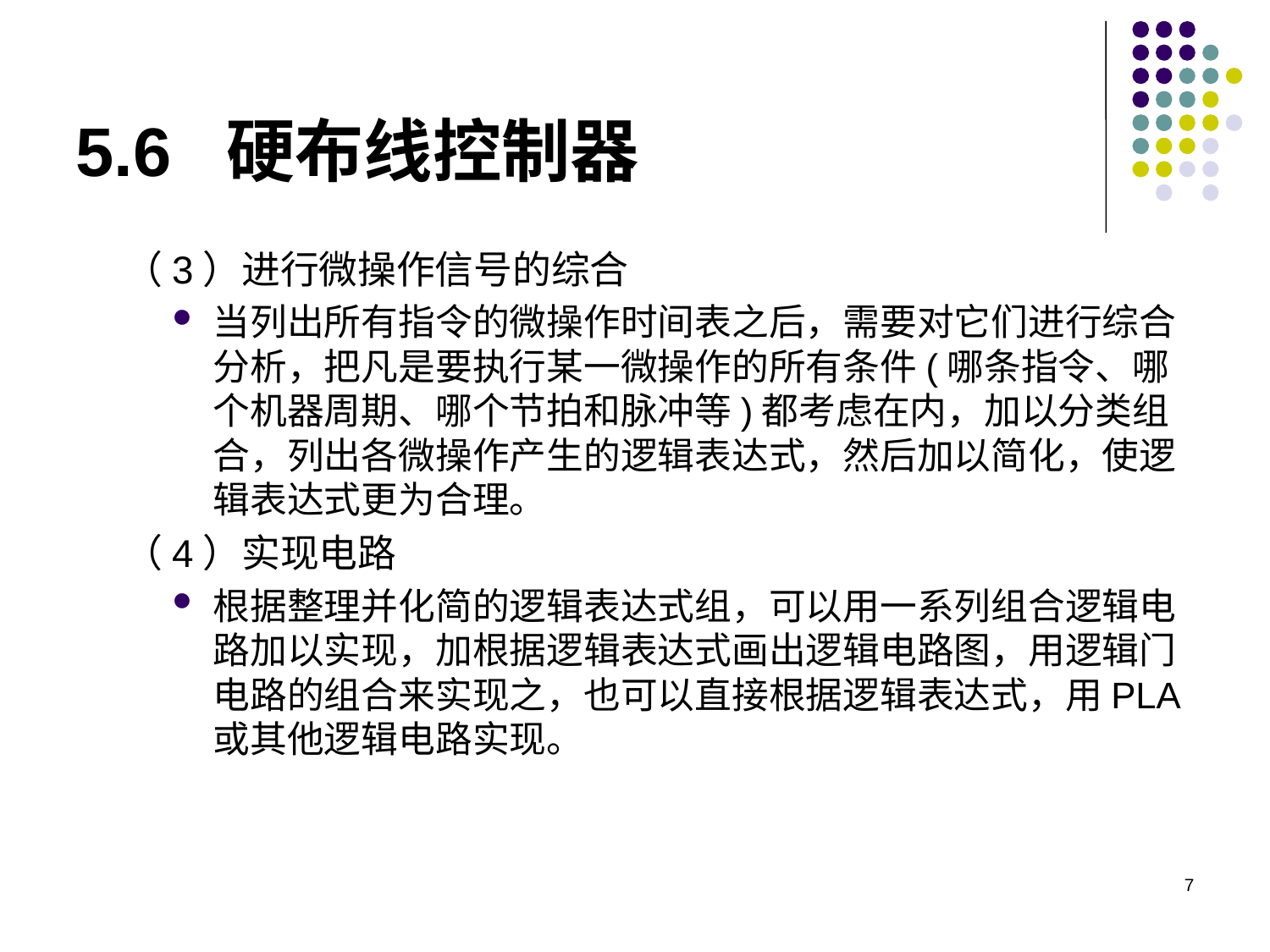

5.6  硬布线控制器
（3）进行微操作信号的综合
当列出所有指令的微操作时间表之后，需要对它们进行综合分析，把凡是要执行某一微操作的所有条件(哪条指令、哪个机器周期、哪个节拍和脉冲等)都考虑在内，加以分类组合，列出各微操作产生的逻辑表达式，然后加以简化，使逻辑表达式更为合理。
（4）实现电路
根据整理并化简的逻辑表达式组，可以用一系列组合逻辑电路加以实现，加根据逻辑表达式画出逻辑电路图，用逻辑门电路的组合来实现之，也可以直接根据逻辑表达式，用PLA或其他逻辑电路实现。
7